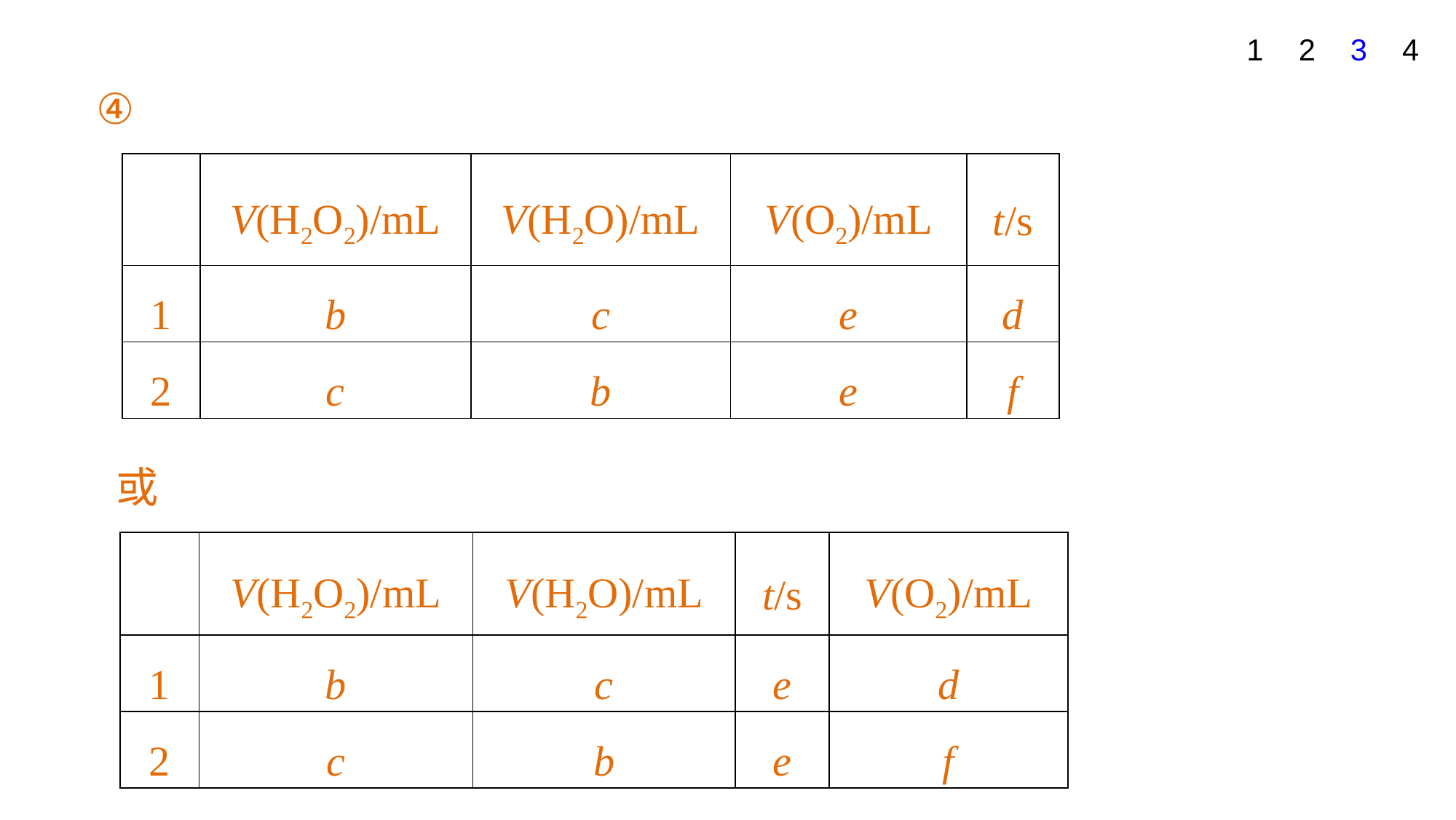

1
2
3
4
④
|  | V(H2O2)/mL | V(H2O)/mL | V(O2)/mL | t/s |
| --- | --- | --- | --- | --- |
| 1 | b | c | e | d |
| 2 | c | b | e | f |
或
|  | V(H2O2)/mL | V(H2O)/mL | t/s | V(O2)/mL |
| --- | --- | --- | --- | --- |
| 1 | b | c | e | d |
| 2 | c | b | e | f |